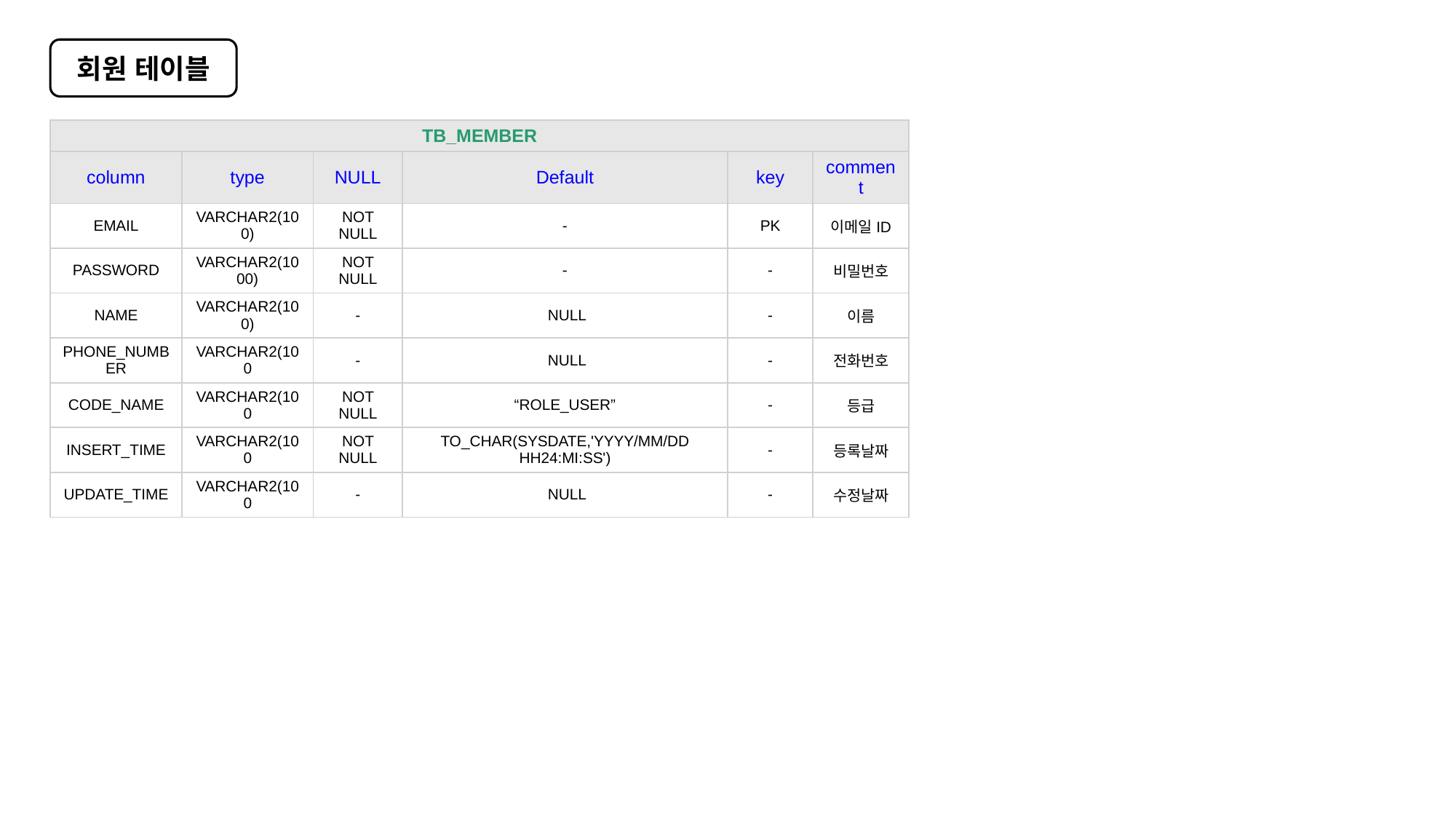

회원 테이블
| TB\_MEMBER |  |  |  |  |  |
| --- | --- | --- | --- | --- | --- |
| column | type | NULL | Default | key | comment |
| EMAIL | VARCHAR2(100) | NOT NULL | - | PK | 이메일ID |
| PASSWORD | VARCHAR2(1000) | NOT NULL | - | - | 비밀번호 |
| NAME | VARCHAR2(100) | - | NULL | - | 이름 |
| PHONE\_NUMBER | VARCHAR2(100 | - | NULL | - | 전화번호 |
| CODE\_NAME | VARCHAR2(100 | NOT NULL | “ROLE\_USER” | - | 등급 |
| INSERT\_TIME | VARCHAR2(100 | NOT NULL | TO\_CHAR(SYSDATE,'YYYY/MM/DD HH24:MI:SS') | - | 등록날짜 |
| UPDATE\_TIME | VARCHAR2(100 | - | NULL | - | 수정날짜 |